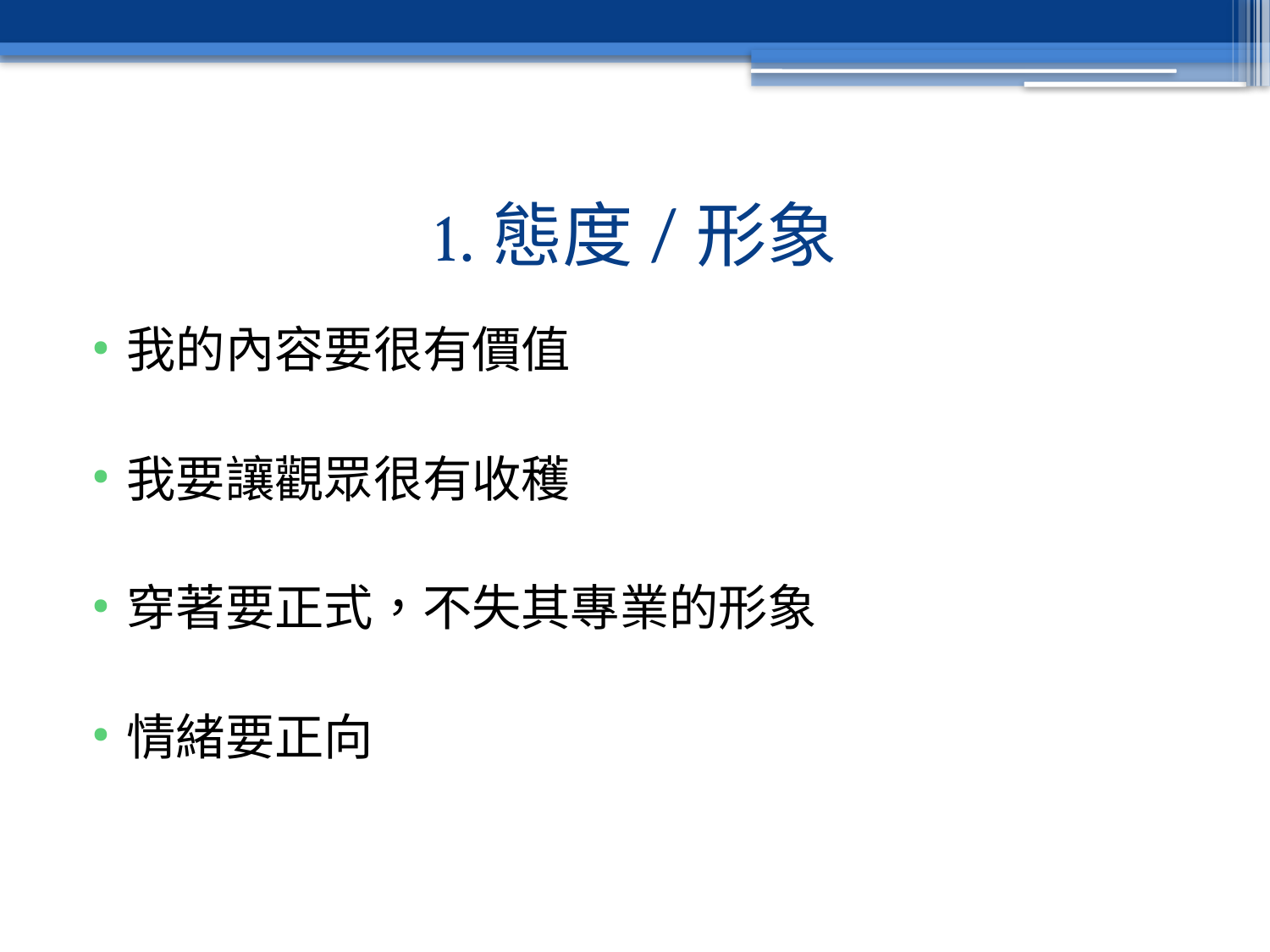

# 1.態度/形象
我的內容要很有價值

我要讓觀眾很有收穫

穿著要正式，不失其專業的形象

情緒要正向